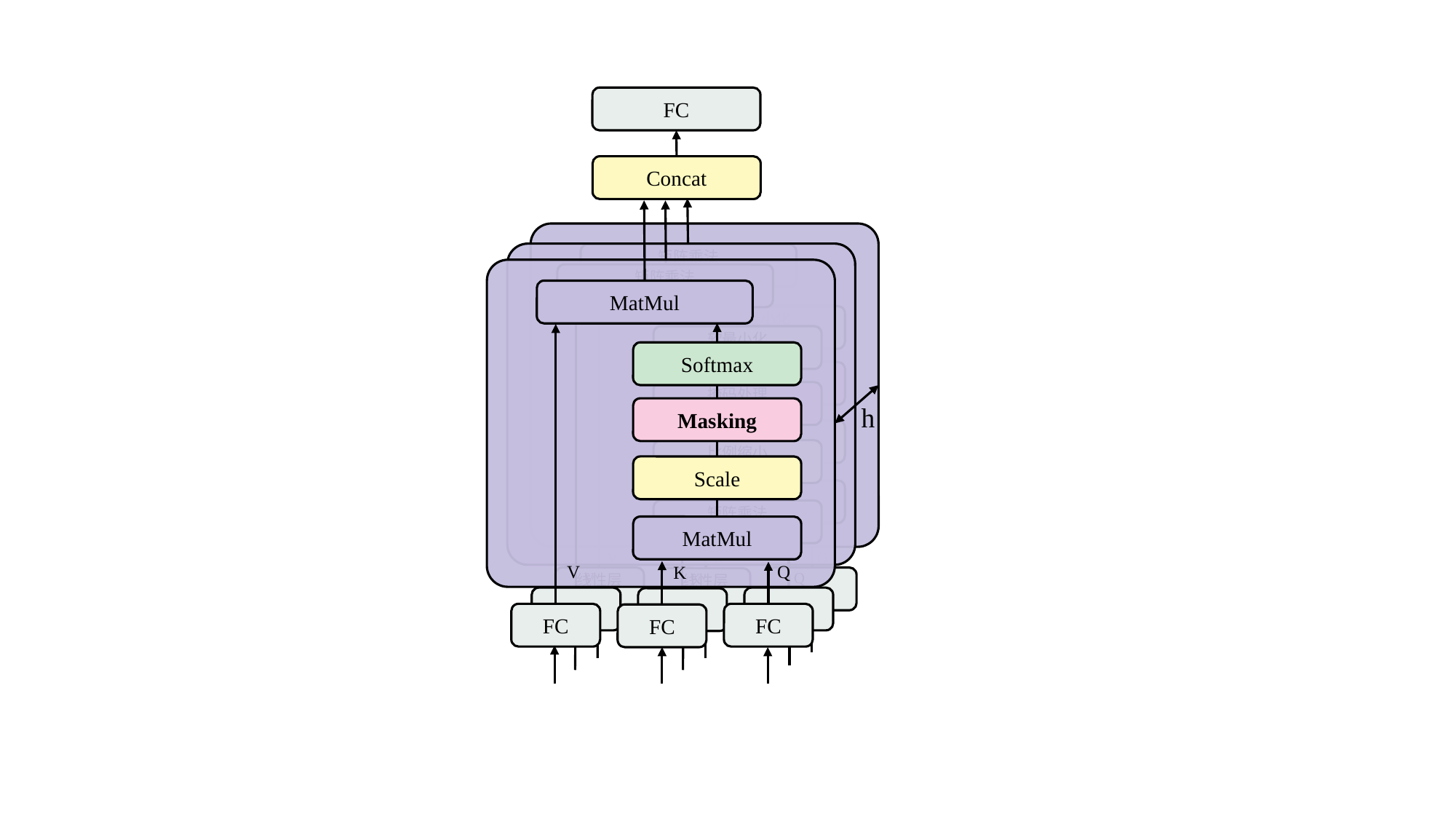

FC
Concat

矩阵乘法
MatMul
软最小化
Softmax
比例缩小
Scale
矩阵乘法
MatMul
线性层
Linear

线性层
Linear

矩阵乘法
MatMul
软最小化
Softmax
比例缩小
Scale
矩阵乘法
MatMul

MatMul
Softmax
Scale
MatMul
FC
FC
FC
掩码处理
Masking
掩码处理
Masking
h
Masking
Q
V
K
Q
V
K
Q
V
K